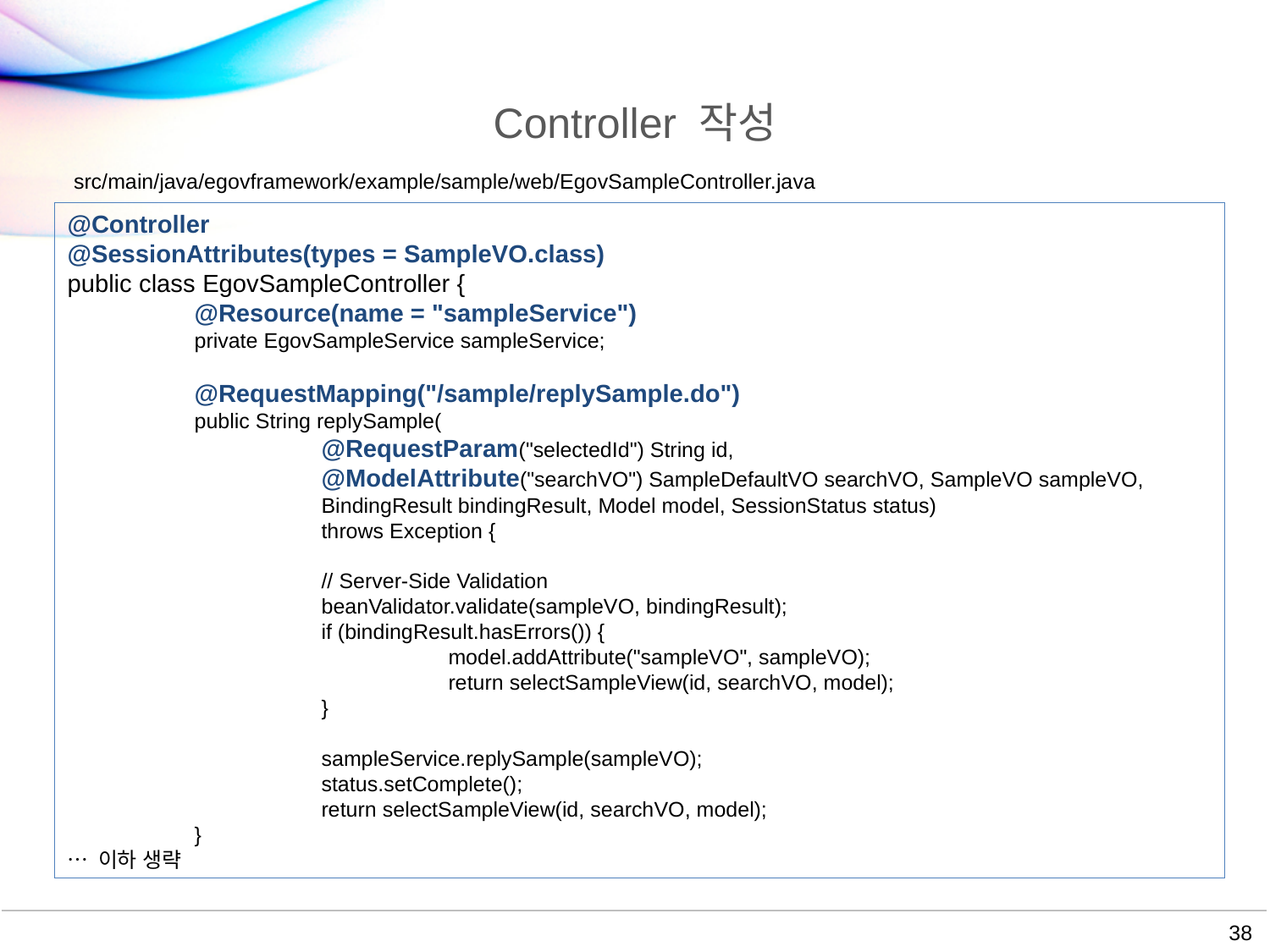

# Controller 작성
src/main/java/egovframework/example/sample/web/EgovSampleController.java
@Controller
@SessionAttributes(types = SampleVO.class)
public class EgovSampleController {
	@Resource(name = "sampleService")
	private EgovSampleService sampleService;

	@RequestMapping("/sample/replySample.do")
	public String replySample(
		@RequestParam("selectedId") String id,
		@ModelAttribute("searchVO") SampleDefaultVO searchVO, SampleVO sampleVO,
		BindingResult bindingResult, Model model, SessionStatus status)
		throws Exception {

		// Server-Side Validation
		beanValidator.validate(sampleVO, bindingResult);
		if (bindingResult.hasErrors()) {
			model.addAttribute("sampleVO", sampleVO);
			return selectSampleView(id, searchVO, model);
		}

		sampleService.replySample(sampleVO);
		status.setComplete();
       		return selectSampleView(id, searchVO, model);
	}
… 이하 생략
38